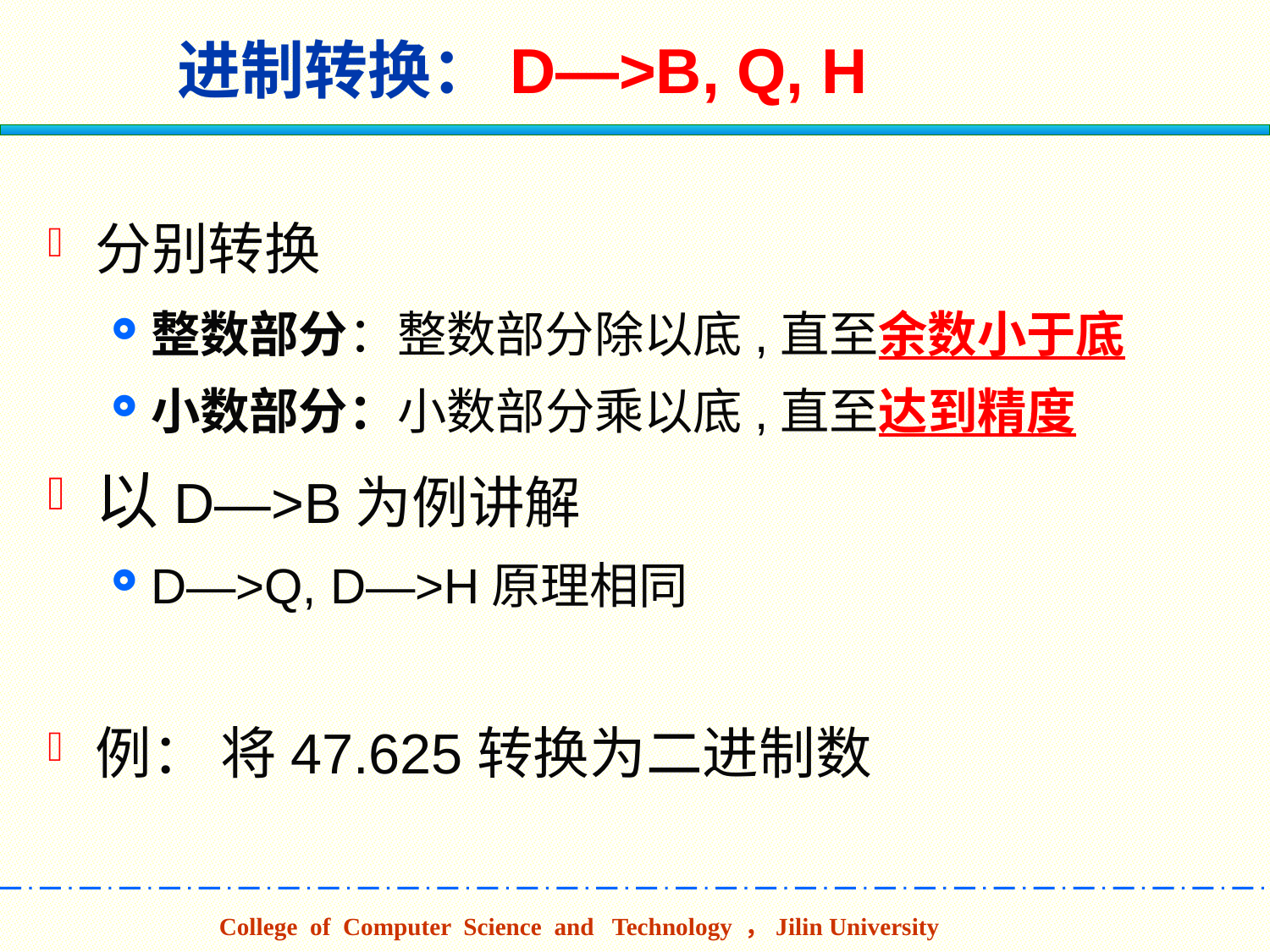

# 进制转换：D—>B, Q, H
分别转换
整数部分：整数部分除以底,直至余数小于底
小数部分：小数部分乘以底,直至达到精度
以D—>B为例讲解
D—>Q, D—>H原理相同

例： 将47.625转换为二进制数